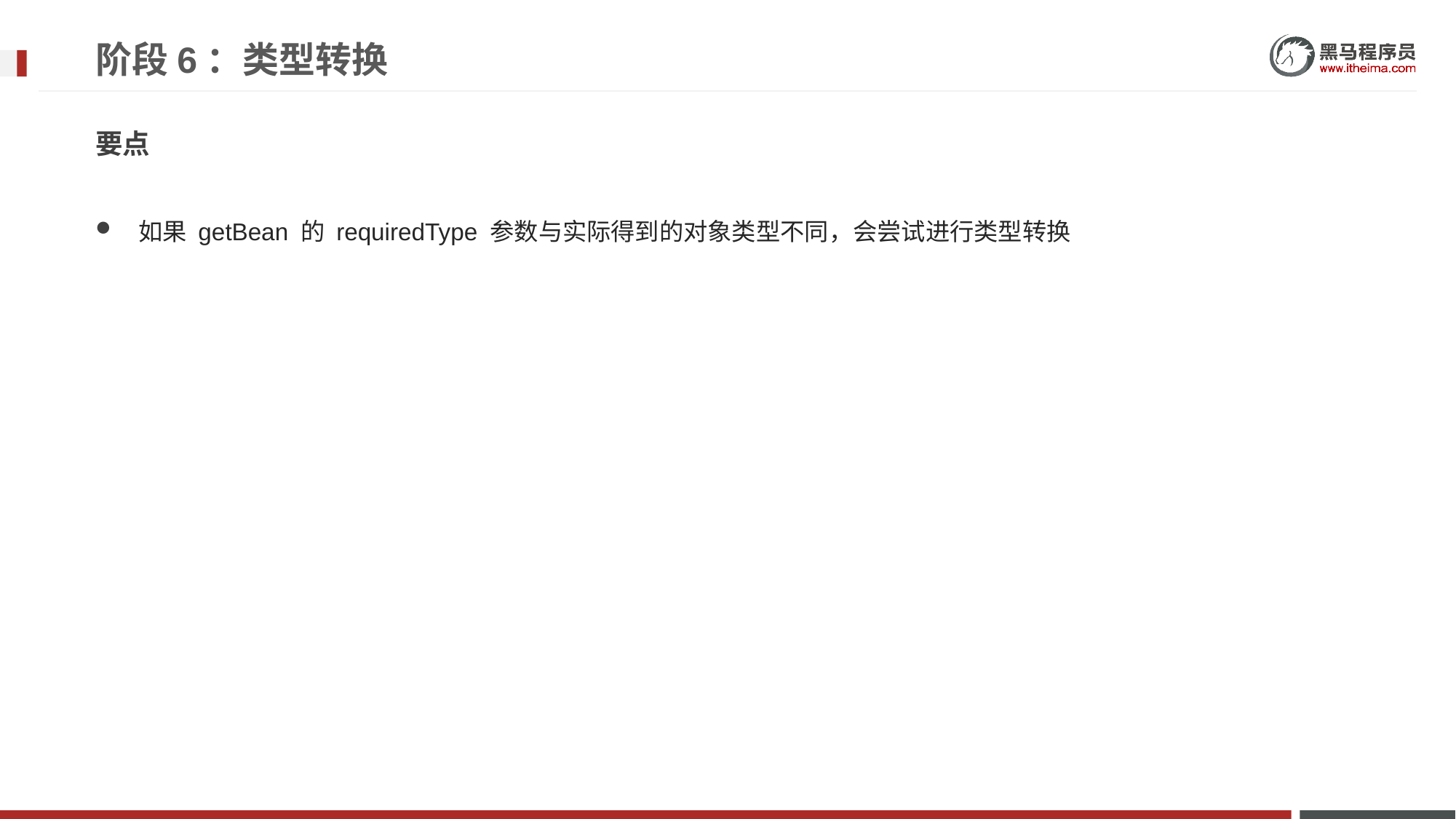

# 阶段6：类型转换
要点
如果 getBean 的 requiredType 参数与实际得到的对象类型不同，会尝试进行类型转换